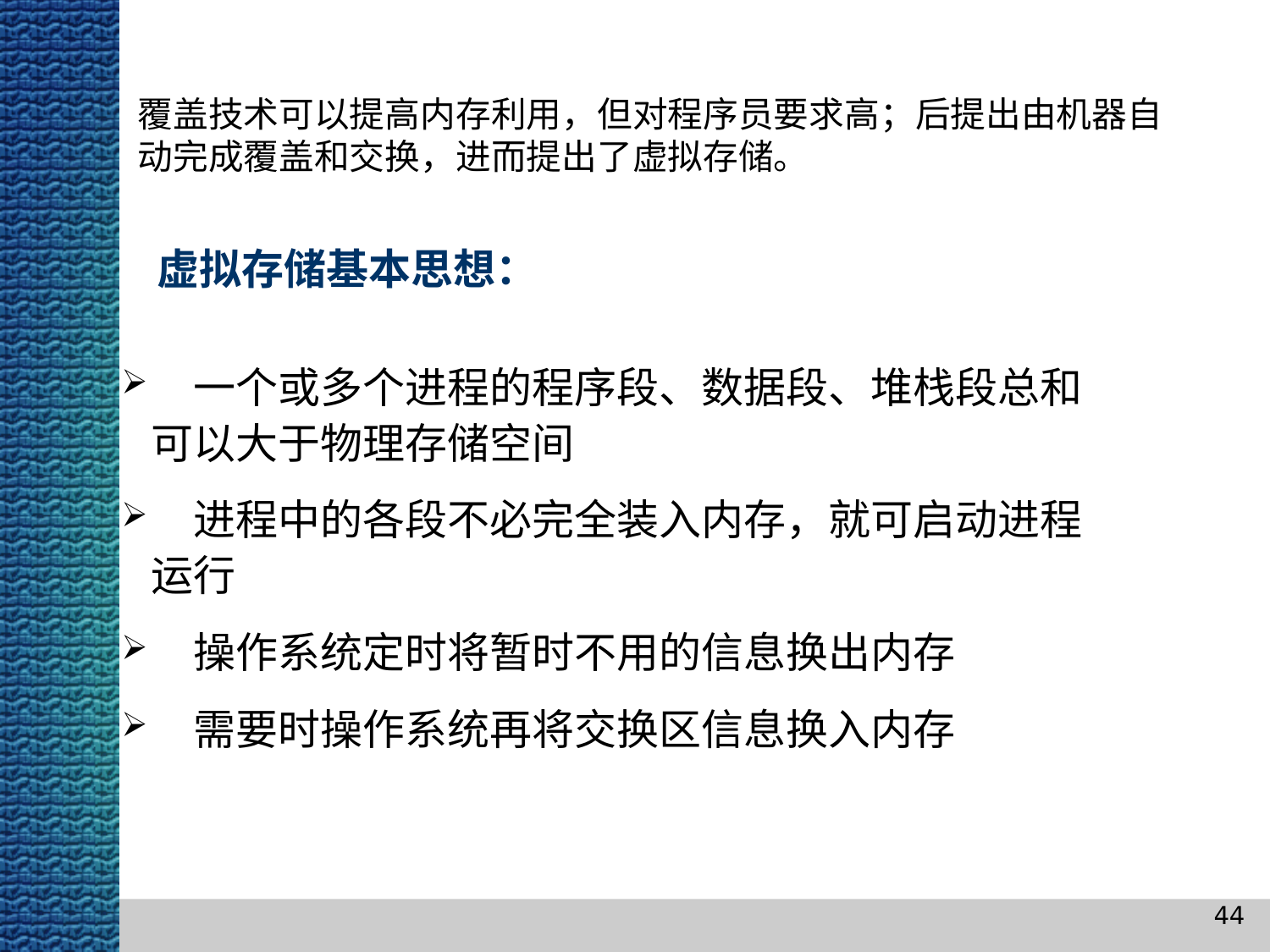

覆盖技术可以提高内存利用，但对程序员要求高；后提出由机器自动完成覆盖和交换，进而提出了虚拟存储。
虚拟存储基本思想：
　一个或多个进程的程序段、数据段、堆栈段总和可以大于物理存储空间
　进程中的各段不必完全装入内存，就可启动进程运行
　操作系统定时将暂时不用的信息换出内存
　需要时操作系统再将交换区信息换入内存
44